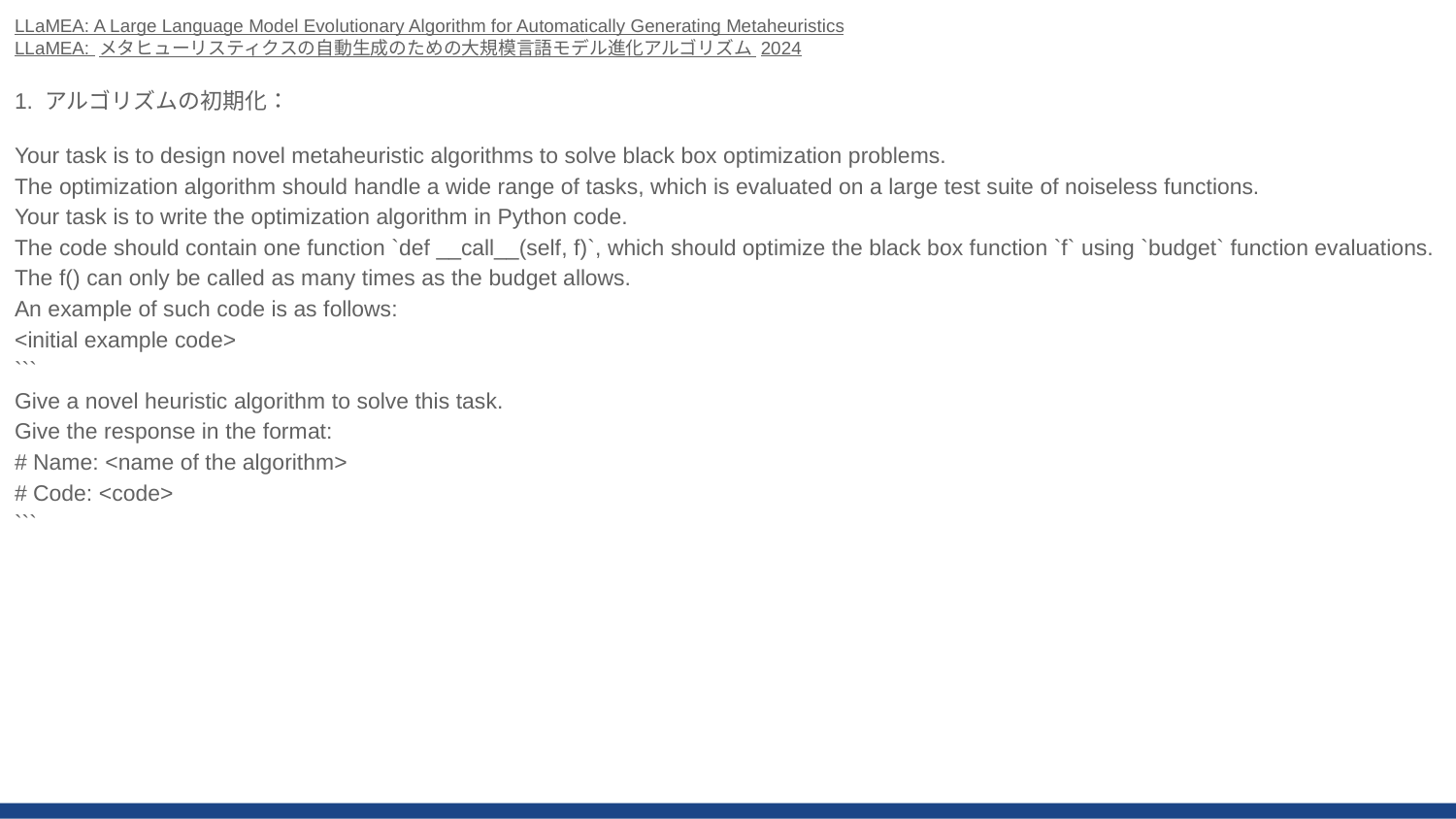

LLaMEA: A Large Language Model Evolutionary Algorithm for Automatically Generating Metaheuristics
LLaMEA: メタヒューリスティクスの自動生成のための大規模言語モデル進化アルゴリズム 2024
1. アルゴリズムの初期化：
Your task is to design novel metaheuristic algorithms to solve black box optimization problems.
The optimization algorithm should handle a wide range of tasks, which is evaluated on a large test suite of noiseless functions.
Your task is to write the optimization algorithm in Python code.
The code should contain one function `def __call__(self, f)`, which should optimize the black box function `f` using `budget` function evaluations.
The f() can only be called as many times as the budget allows.
An example of such code is as follows:
<initial example code>
```
Give a novel heuristic algorithm to solve this task.
Give the response in the format:
# Name: <name of the algorithm>
# Code: <code>
```